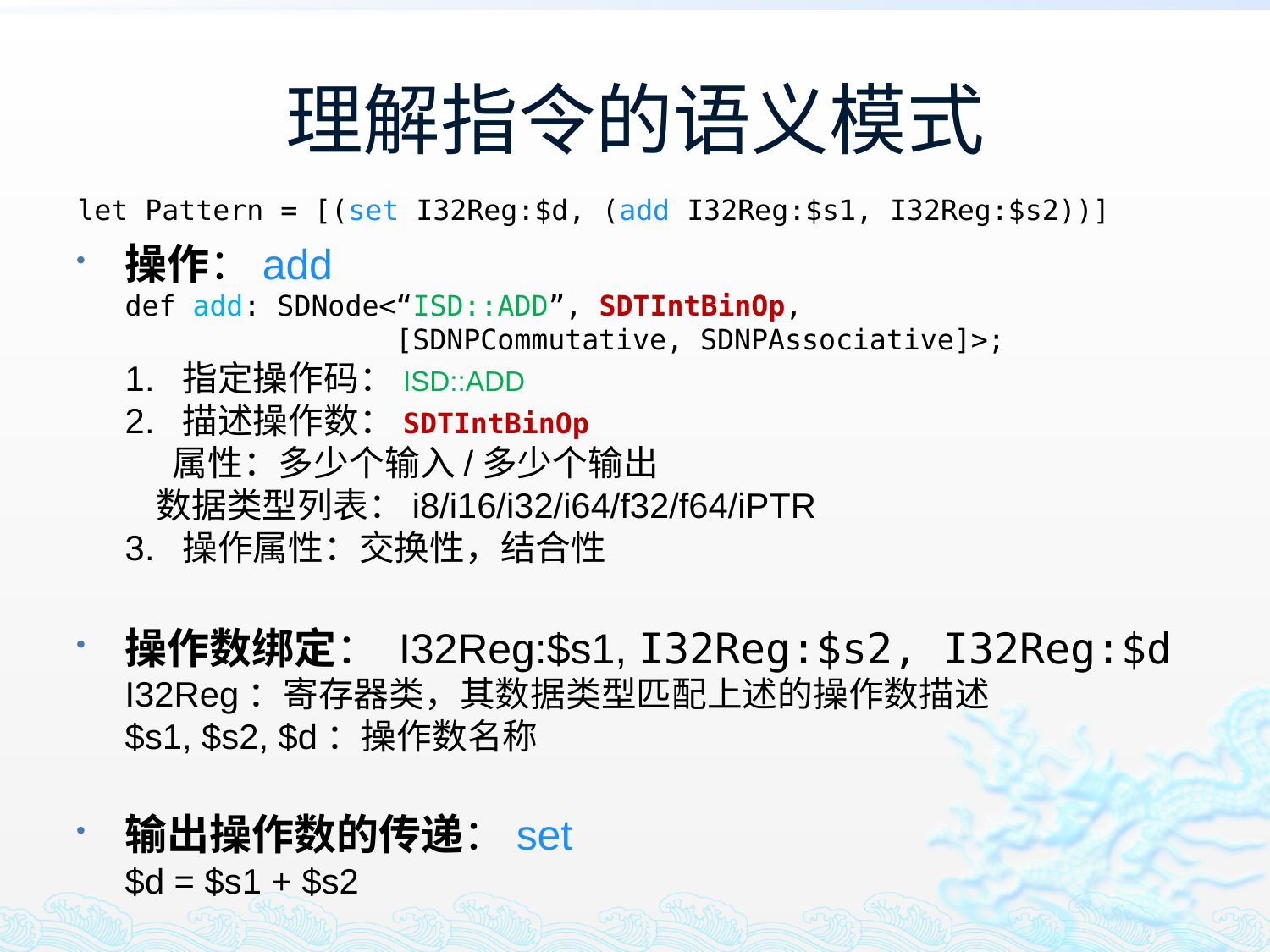

# 理解指令的语义模式
let Pattern = [(set I32Reg:$d, (add I32Reg:$s1, I32Reg:$s2))]
操作：add
def add: SDNode<“ISD::ADD”, SDTIntBinOp,
                [SDNPCommutative, SDNPAssociative]>;
1.  指定操作码：ISD::ADD
2.  描述操作数：SDTIntBinOp
    属性：多少个输入/多少个输出
    数据类型列表：i8/i16/i32/i64/f32/f64/iPTR
3.  操作属性：交换性，结合性
操作数绑定： I32Reg:$s1, I32Reg:$s2, I32Reg:$d
I32Reg：寄存器类，其数据类型匹配上述的操作数描述
$s1, $s2, $d：操作数名称
输出操作数的传递：set
$d = $s1 + $s2